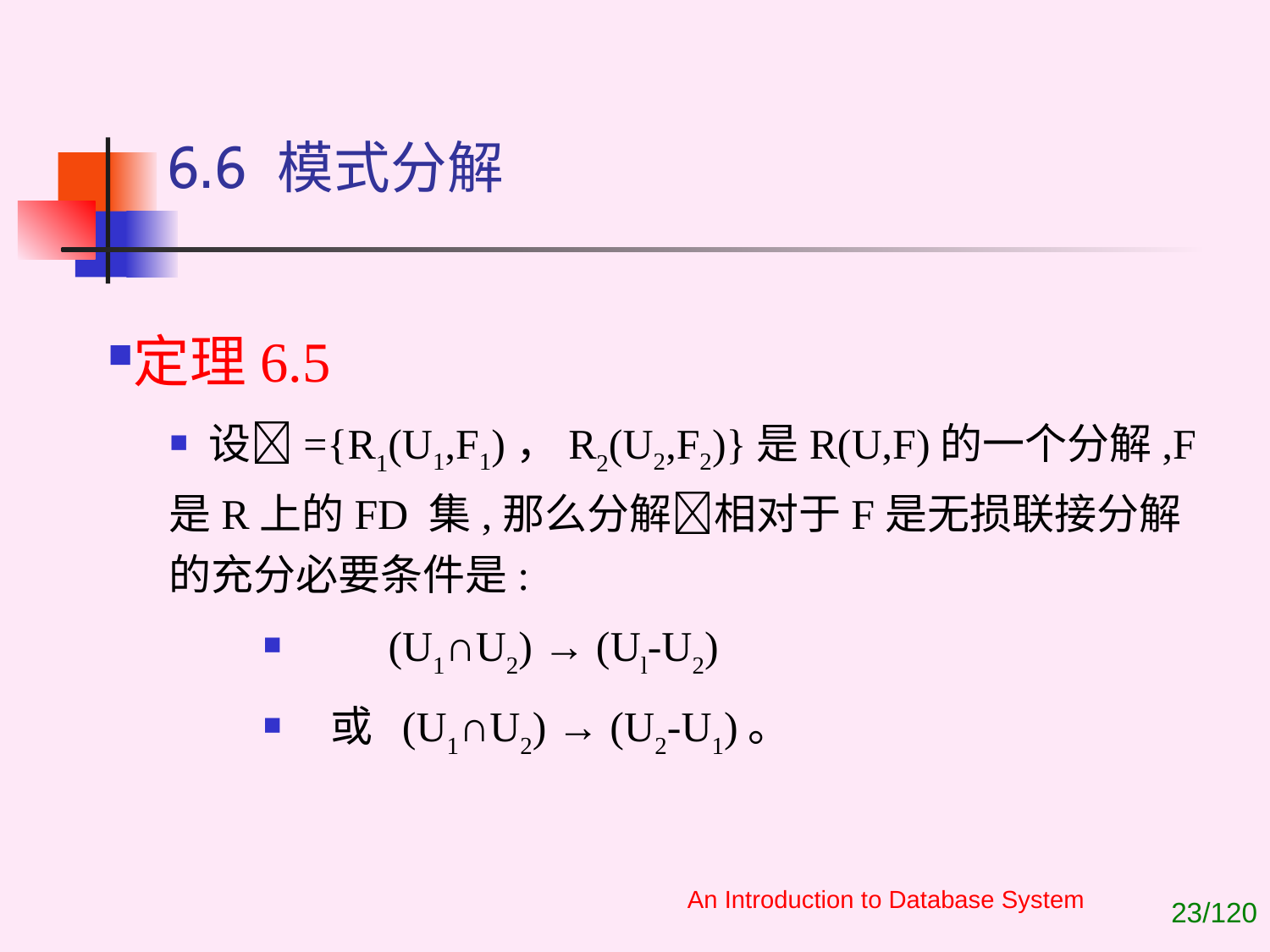

# 6.6 模式分解
定理6.5
 设ρ={R1(U1,F1)，R2(U2,F2)}是R(U,F)的一个分解,F是R上的FD 集,那么分解ρ相对于F是无损联接分解的充分必要条件是:
          (U1∩U2) → (Ul-U2)
    或  (U1∩U2) → (U2-U1)。
An Introduction to Database System
23/120